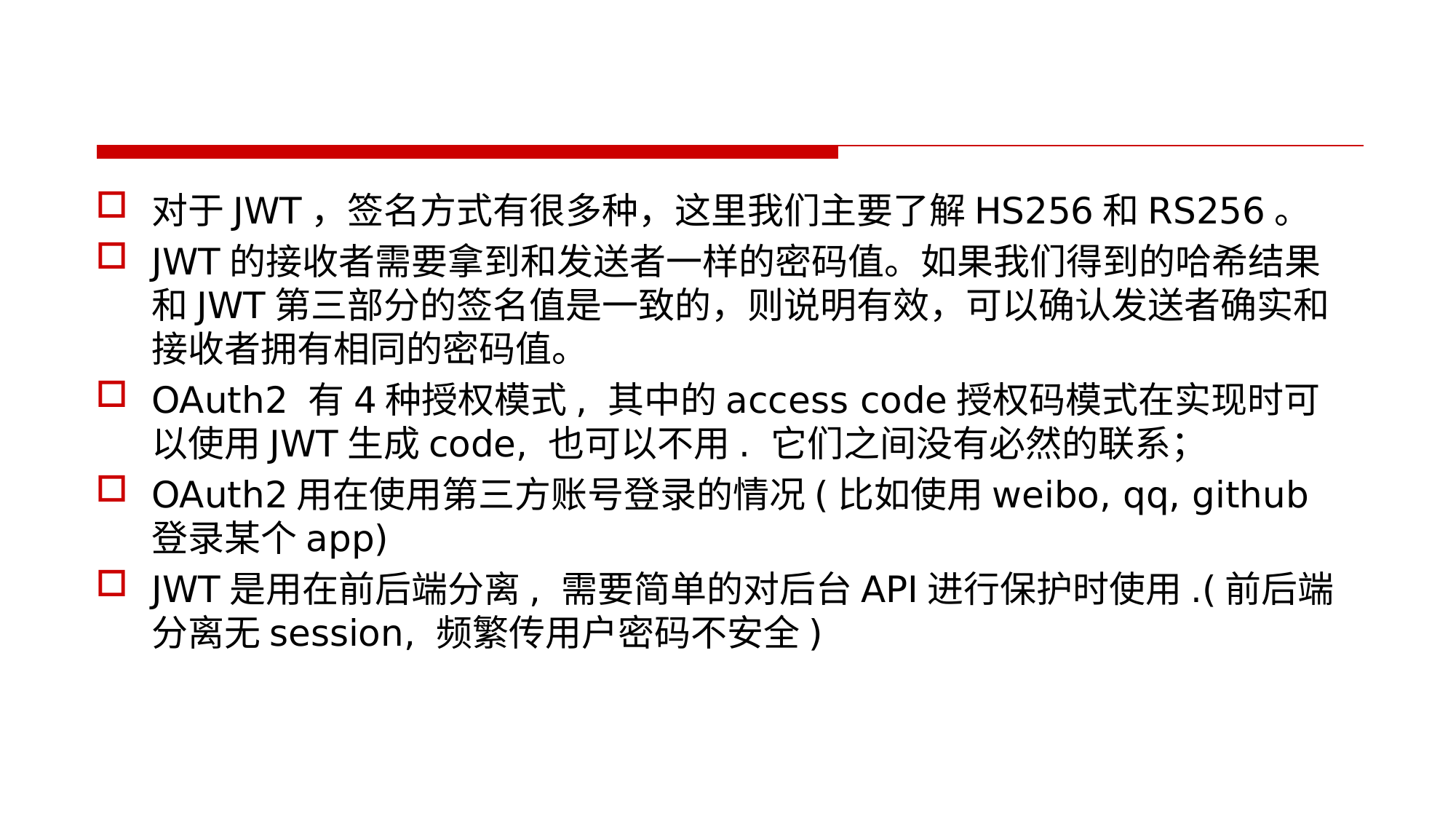

#
对于JWT，签名方式有很多种，这里我们主要了解HS256和RS256。
JWT的接收者需要拿到和发送者一样的密码值。如果我们得到的哈希结果和JWT第三部分的签名值是一致的，则说明有效，可以确认发送者确实和接收者拥有相同的密码值。
OAuth2 有4种授权模式, 其中的access code授权码模式在实现时可以使用JWT生成code, 也可以不用. 它们之间没有必然的联系；
OAuth2用在使用第三方账号登录的情况(比如使用weibo, qq, github登录某个app)
JWT是用在前后端分离, 需要简单的对后台API进行保护时使用.(前后端分离无session, 频繁传用户密码不安全)